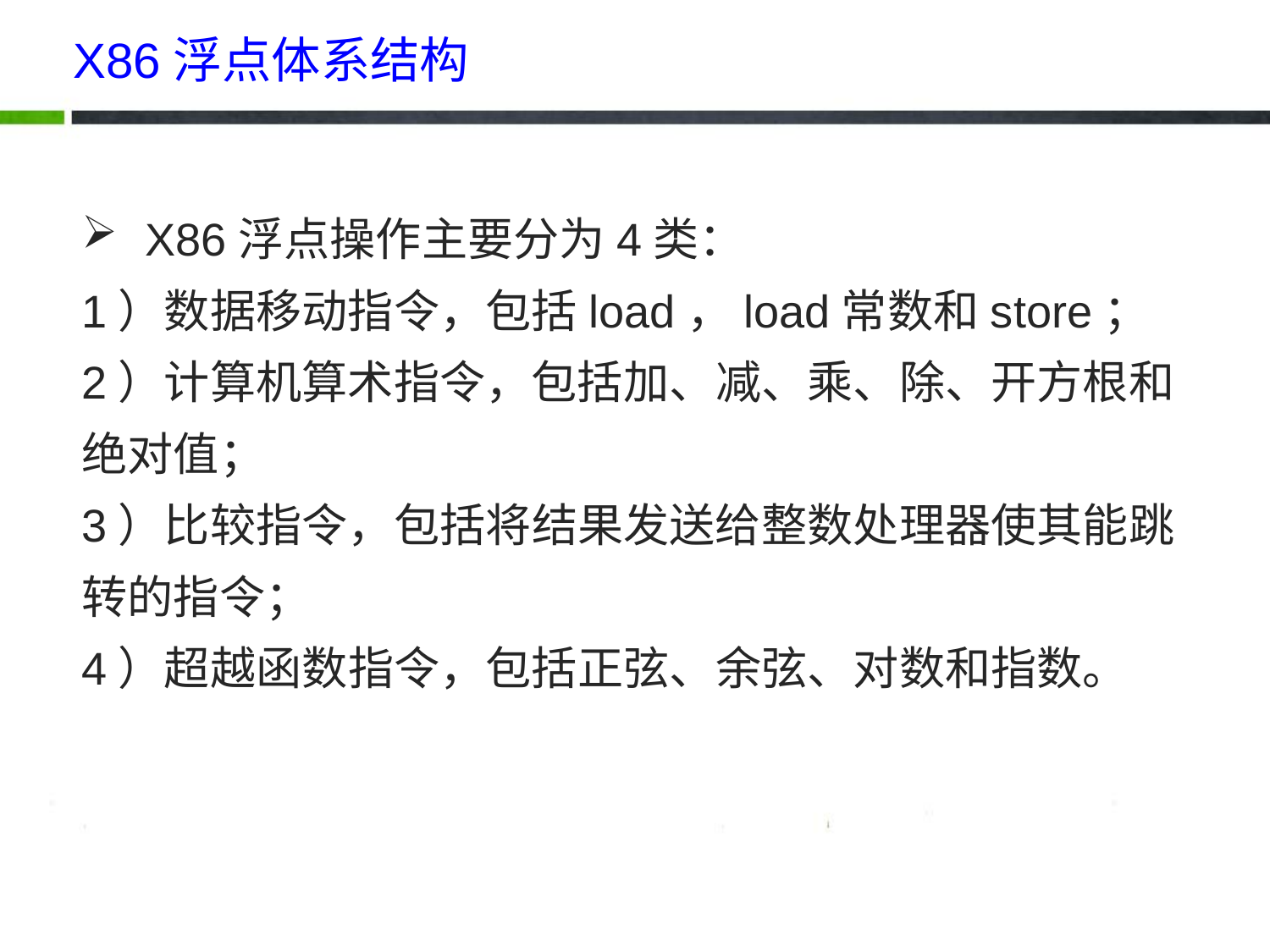

# X86浮点体系结构
X86浮点操作主要分为4类：
1）数据移动指令，包括load，load常数和store；
2）计算机算术指令，包括加、减、乘、除、开方根和绝对值；
3）比较指令，包括将结果发送给整数处理器使其能跳转的指令；
4）超越函数指令，包括正弦、余弦、对数和指数。
53